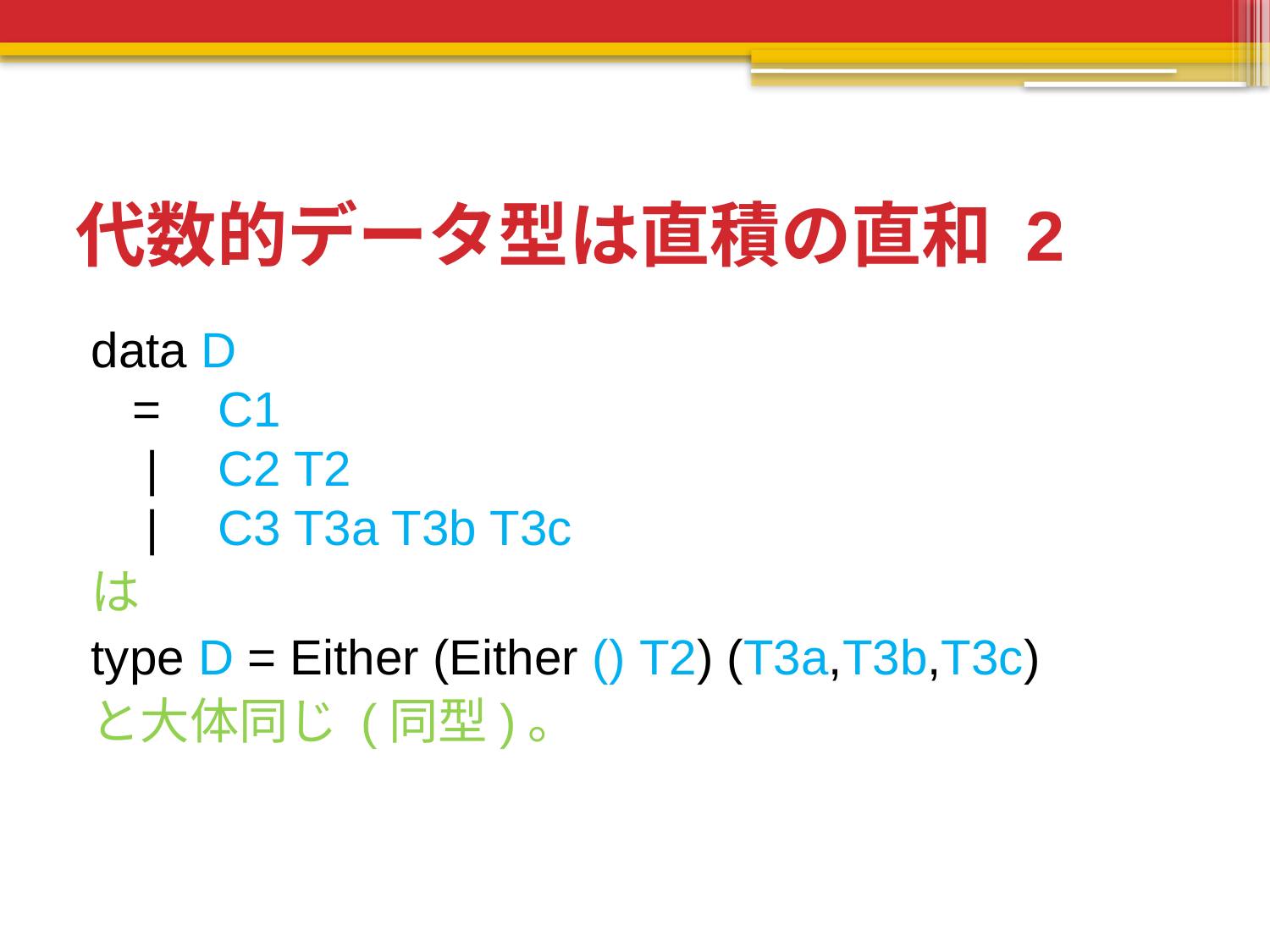

# 代数的データ型は直積の直和 2
data D
   =	C1
    |	C2 T2
    |	C3 T3a T3b T3c
は
type D = Either (Either () T2) (T3a,T3b,T3c)
と大体同じ (同型)。